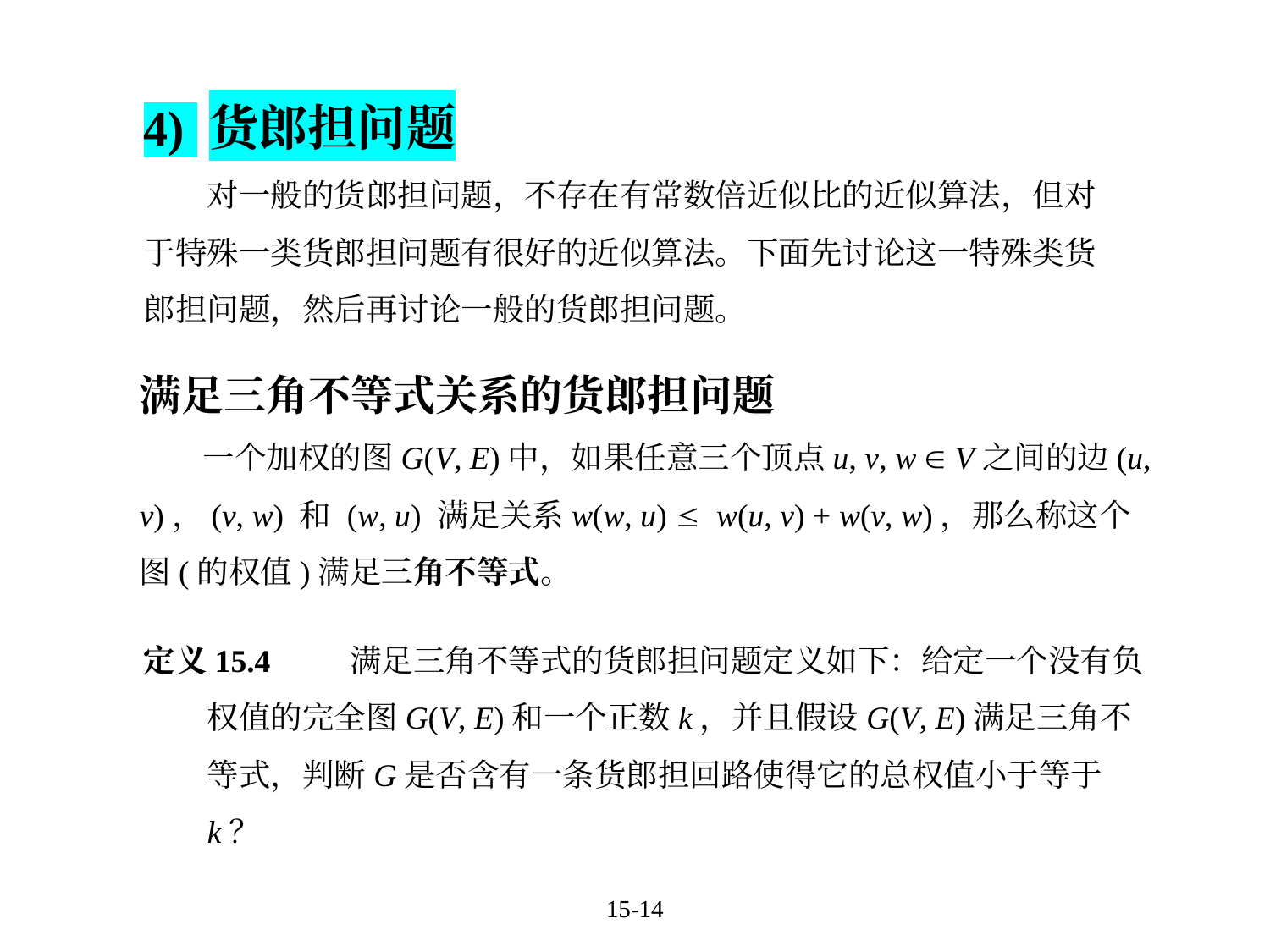

4) 货郎担问题
对一般的货郎担问题，不存在有常数倍近似比的近似算法，但对于特殊一类货郎担问题有很好的近似算法。下面先讨论这一特殊类货郎担问题，然后再讨论一般的货郎担问题。
满足三角不等式关系的货郎担问题
一个加权的图G(V, E)中，如果任意三个顶点u, v, w ∈ V之间的边(u, v)，(v, w) 和 (w, u) 满足关系w(w, u) ≤  w(u, v) + w(v, w)，那么称这个图(的权值)满足三角不等式。
定义15.4	 满足三角不等式的货郎担问题定义如下：给定一个没有负权值的完全图G(V, E)和一个正数k，并且假设G(V, E)满足三角不等式，判断G是否含有一条货郎担回路使得它的总权值小于等于k？
15-14